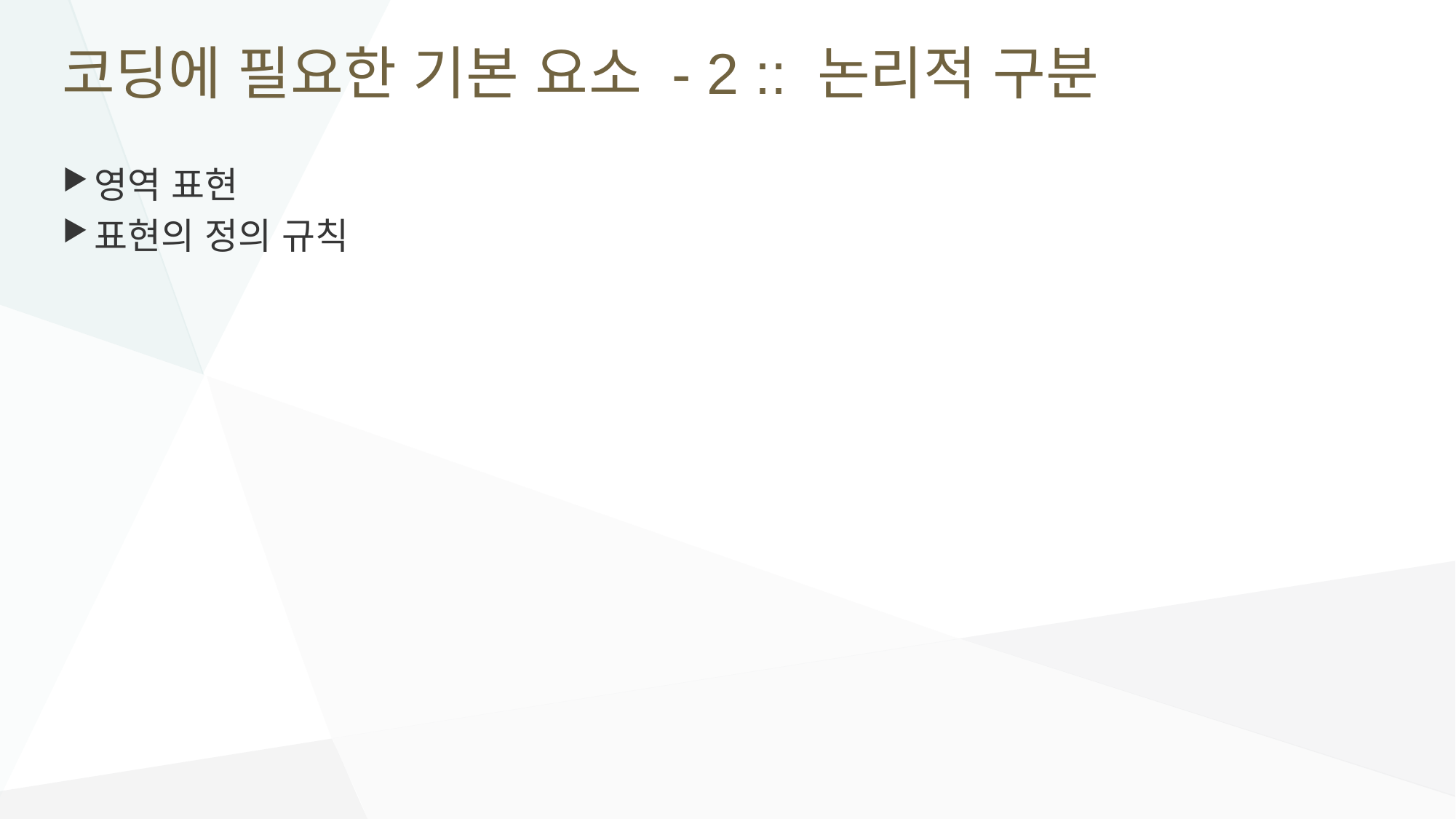

# 코딩에 필요한 기본 요소 - 2 :: 논리적 구분
영역 표현
표현의 정의 규칙